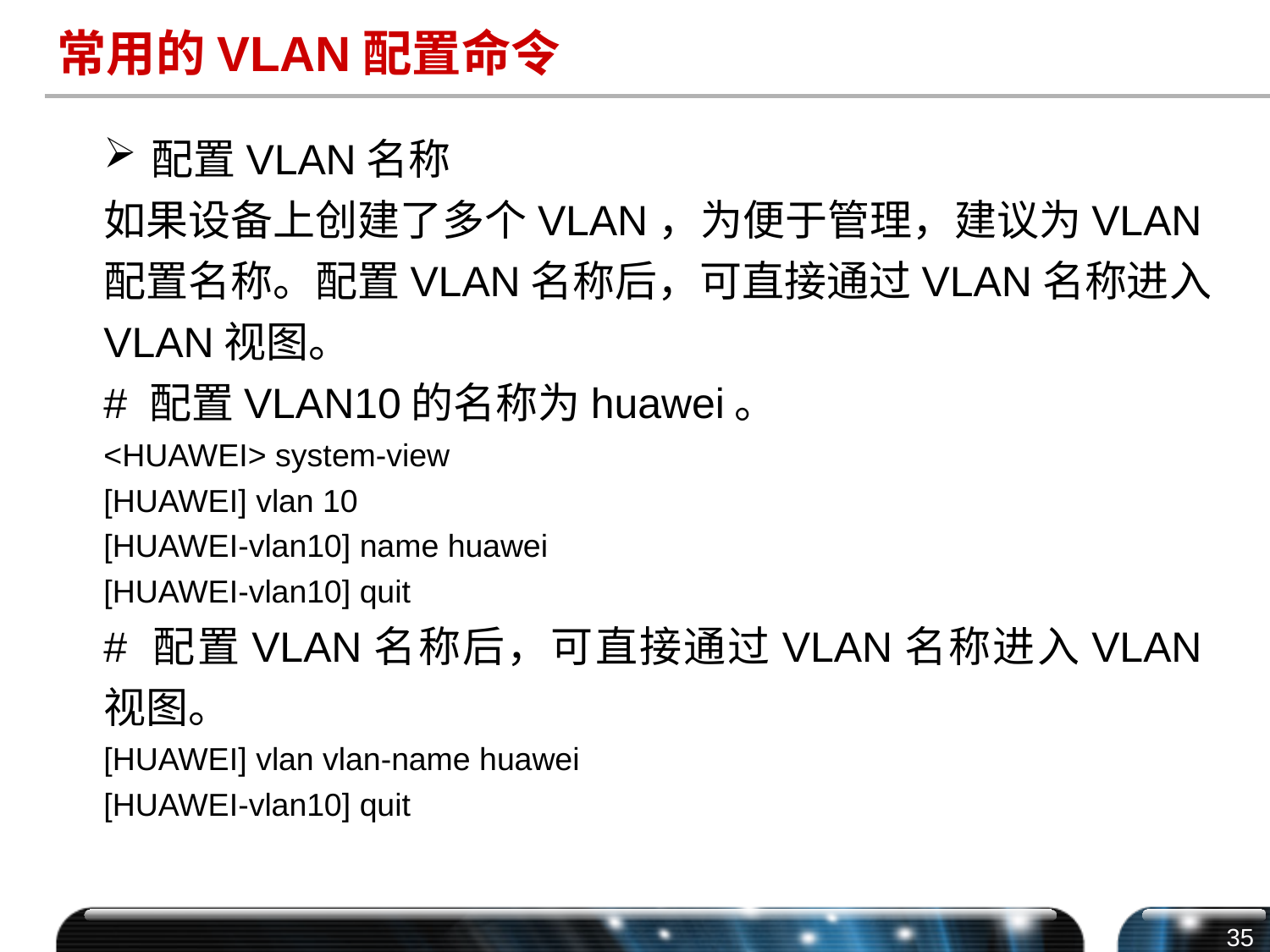

# 常用的VLAN配置命令
配置VLAN名称
如果设备上创建了多个VLAN，为便于管理，建议为VLAN配置名称。配置VLAN名称后，可直接通过VLAN名称进入VLAN视图。
# 配置VLAN10的名称为huawei。
<HUAWEI> system-view
[HUAWEI] vlan 10
[HUAWEI-vlan10] name huawei
[HUAWEI-vlan10] quit
# 配置VLAN名称后，可直接通过VLAN名称进入VLAN视图。
[HUAWEI] vlan vlan-name huawei
[HUAWEI-vlan10] quit